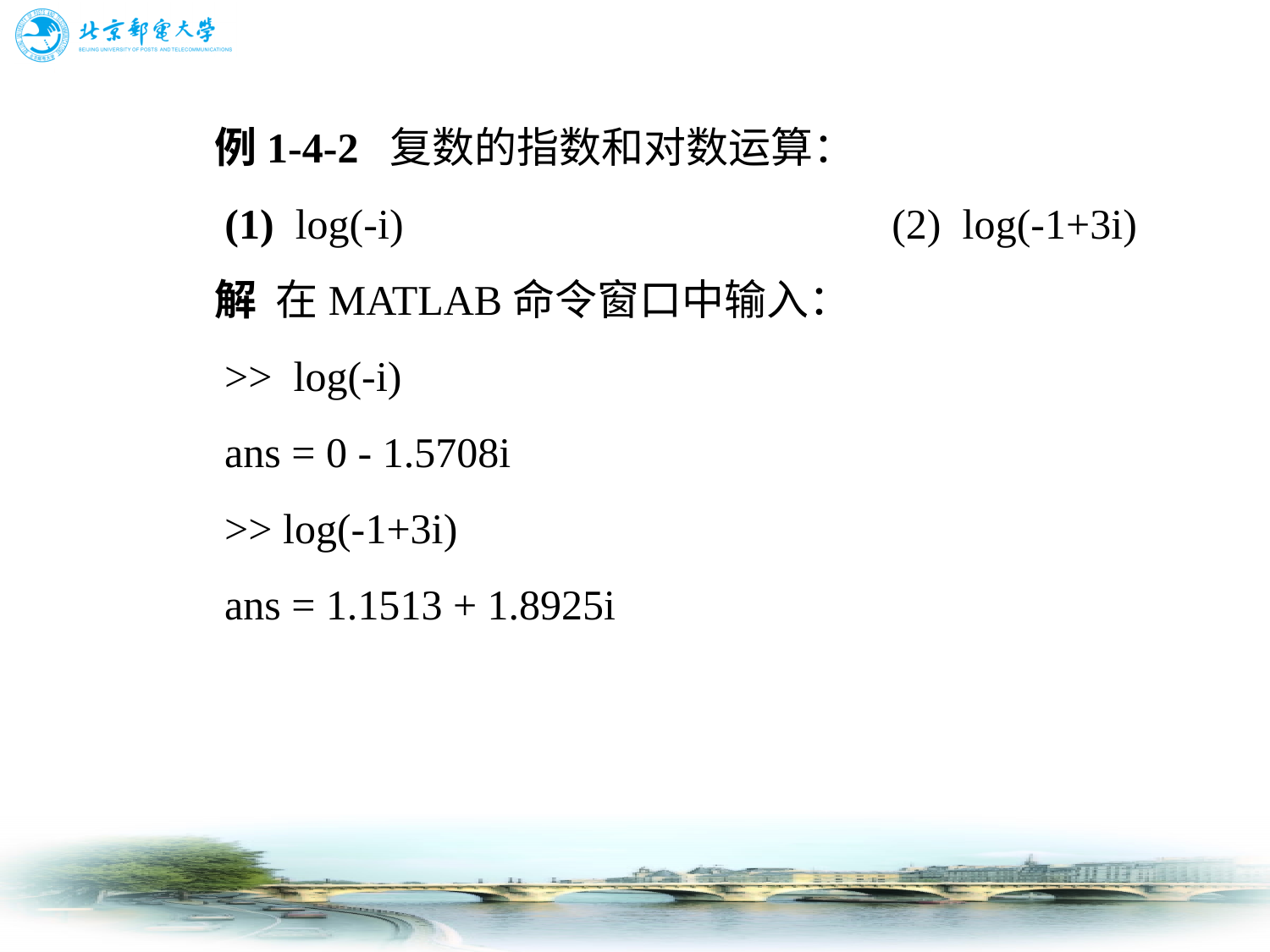

例1-4-2  复数的指数和对数运算：
　　(1)  log(-i)  				(2)  log(-1+3i)
　　解  在MATLAB命令窗口中输入：
　　>>  log(-i)
　　ans = 0 - 1.5708i
　　>> log(-1+3i)
　　ans = 1.1513 + 1.8925i